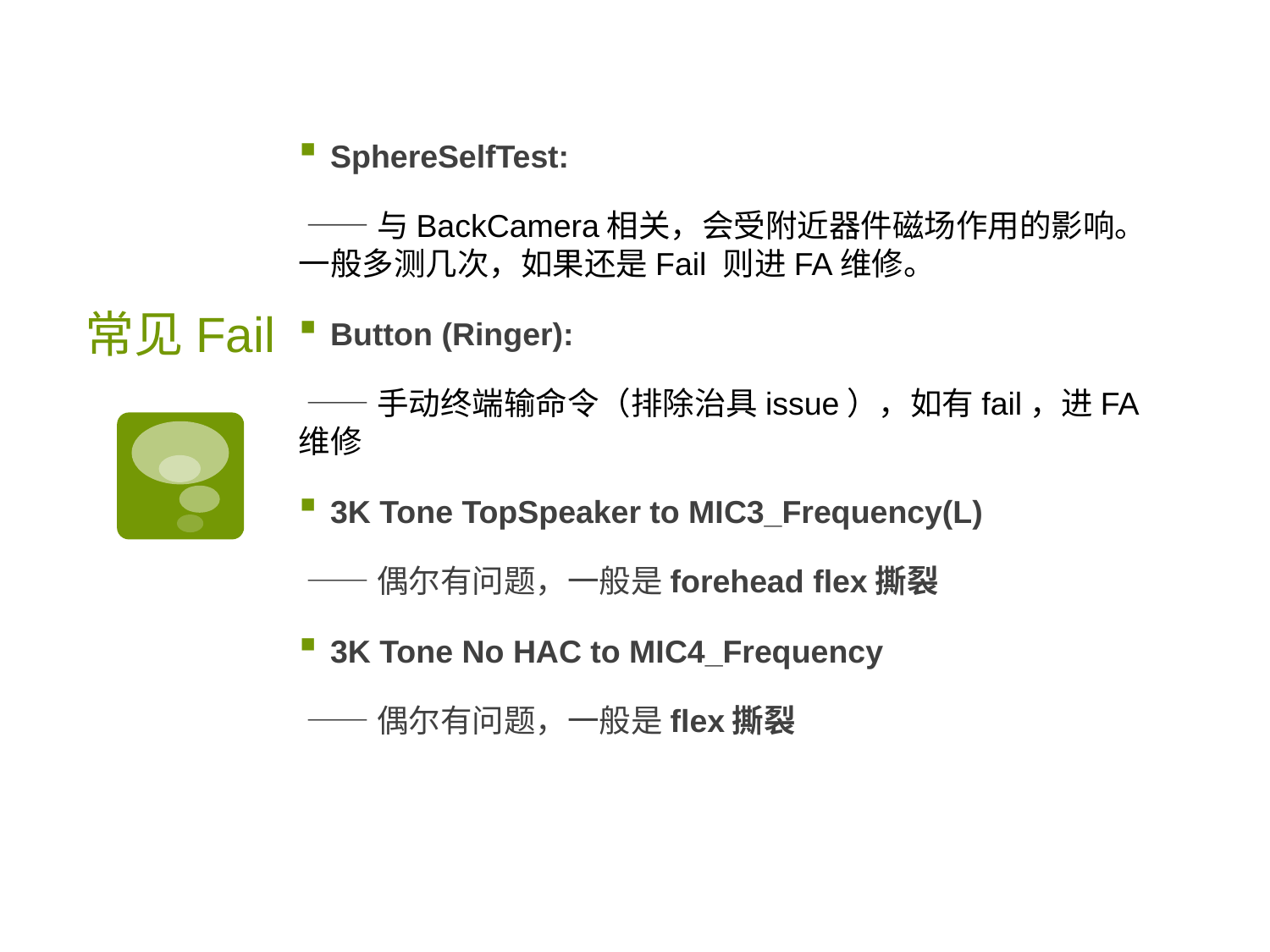

SphereSelfTest:
 ——与BackCamera相关，会受附近器件磁场作用的影响。一般多测几次，如果还是Fail 则进FA维修。
Button (Ringer):
 ——手动终端输命令（排除治具issue），如有fail，进FA维修
3K Tone TopSpeaker to MIC3_Frequency(L)
 ——偶尔有问题，一般是forehead flex撕裂
3K Tone No HAC to MIC4_Frequency
 ——偶尔有问题，一般是flex撕裂

# 常见Fail